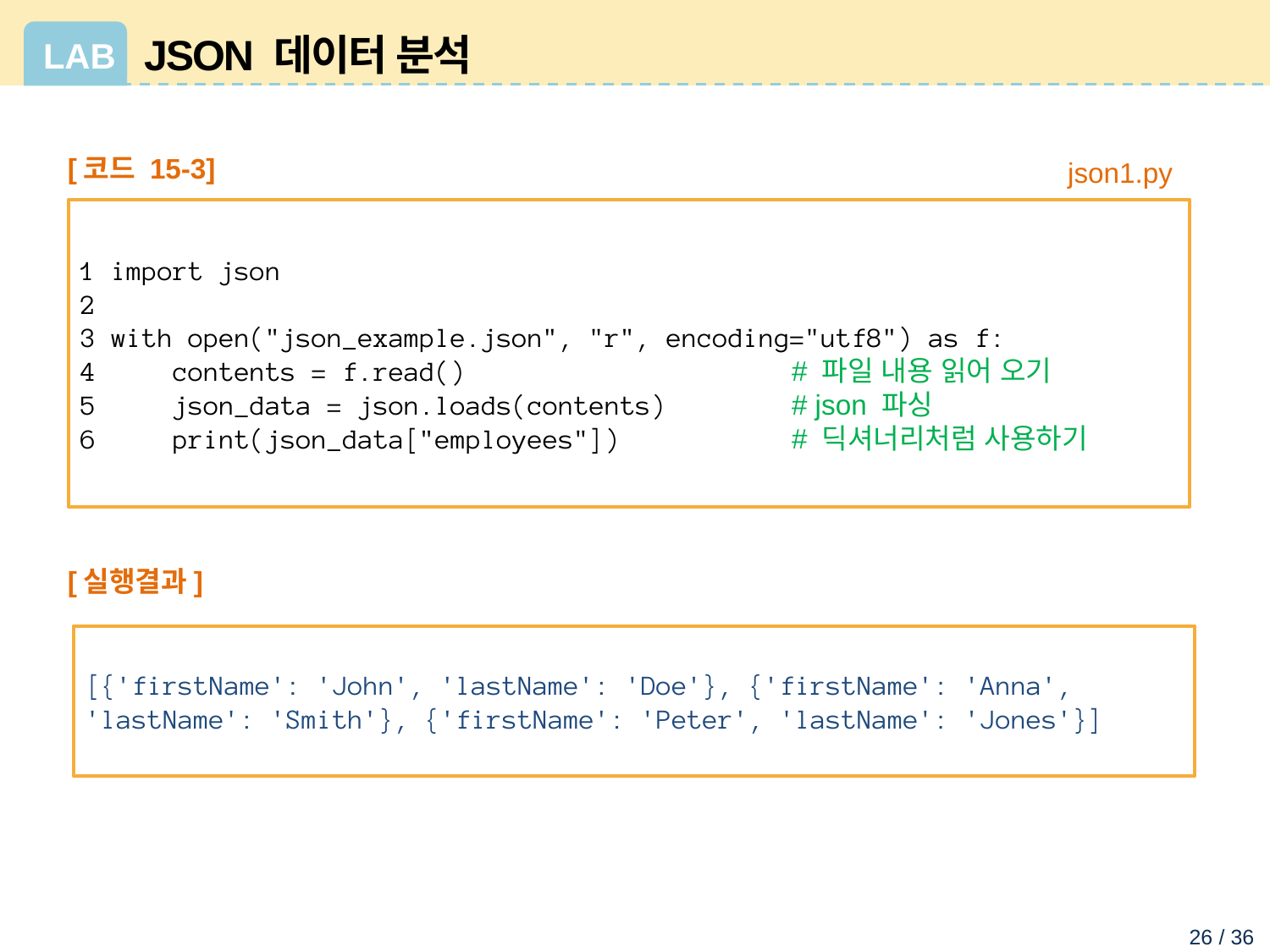

# JSON 데이터 분석

[코드 15-3]
1 import json
2
3 with open("json_example.json", "r", encoding="utf8") as f:
4     contents = f.read()                     # 파일 내용 읽어 오기
5     json_data = json.loads(contents)        # json 파싱
6     print(json_data["employees"])           # 딕셔너리처럼 사용하기
[실행결과]
[{'firstName': 'John', 'lastName': 'Doe'}, {'firstName': 'Anna', 'lastName': 'Smith'}, {'firstName': 'Peter', 'lastName': 'Jones'}]
 json1.py